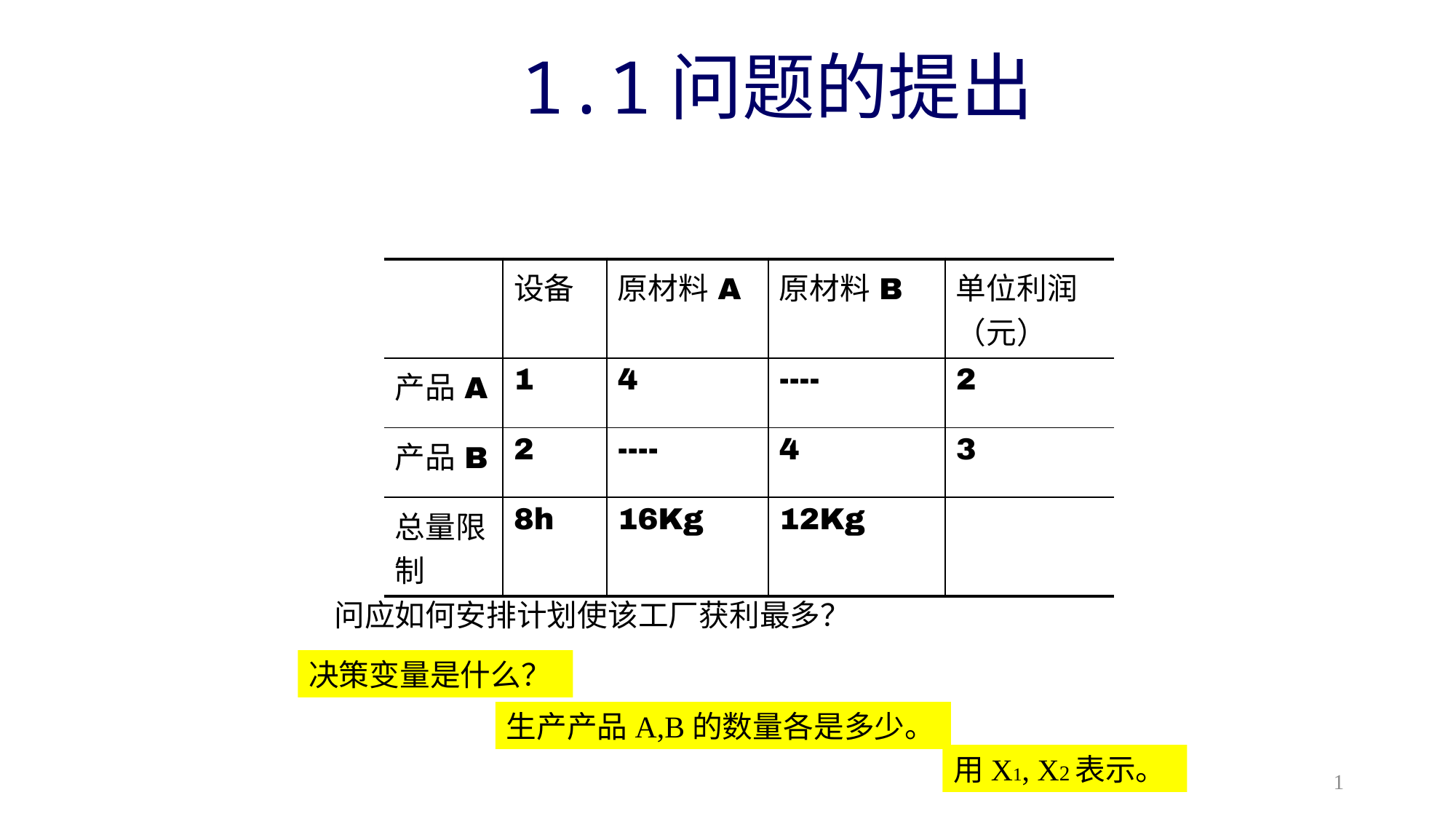

1.1问题的提出
|  | 设备 | 原材料A | 原材料B | 单位利润（元） |
| --- | --- | --- | --- | --- |
| 产品A | 1 | 4 | ---- | 2 |
| 产品B | 2 | ---- | 4 | 3 |
| 总量限制 | 8h | 16Kg | 12Kg |  |
问应如何安排计划使该工厂获利最多？
决策变量是什么？
生产产品A,B的数量各是多少。
用X1, X2表示。
1